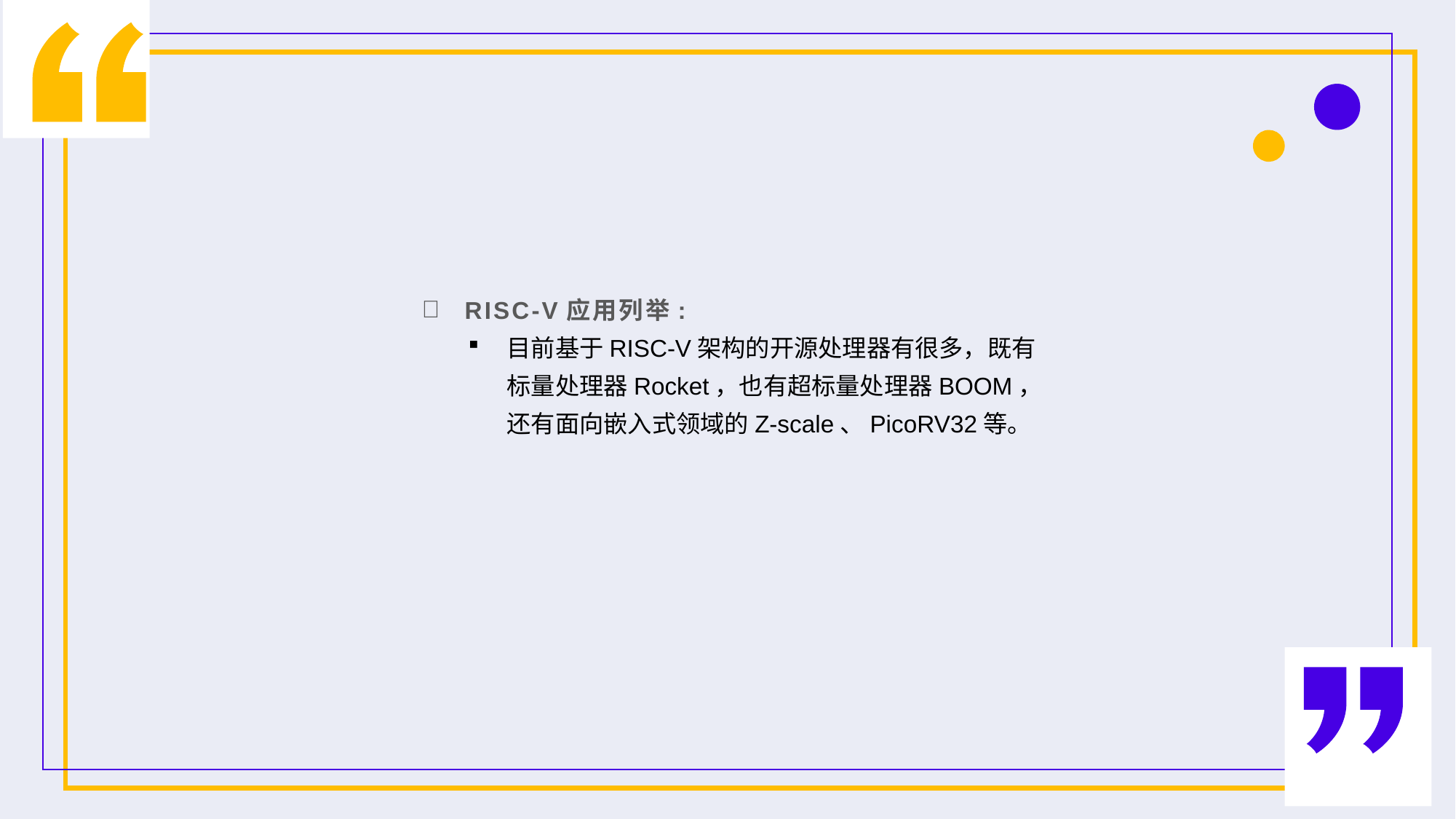

RISC-V应用列举:
目前基于RISC-V架构的开源处理器有很多，既有标量处理器Rocket，也有超标量处理器BOOM，还有面向嵌入式领域的Z-scale、PicoRV32等。